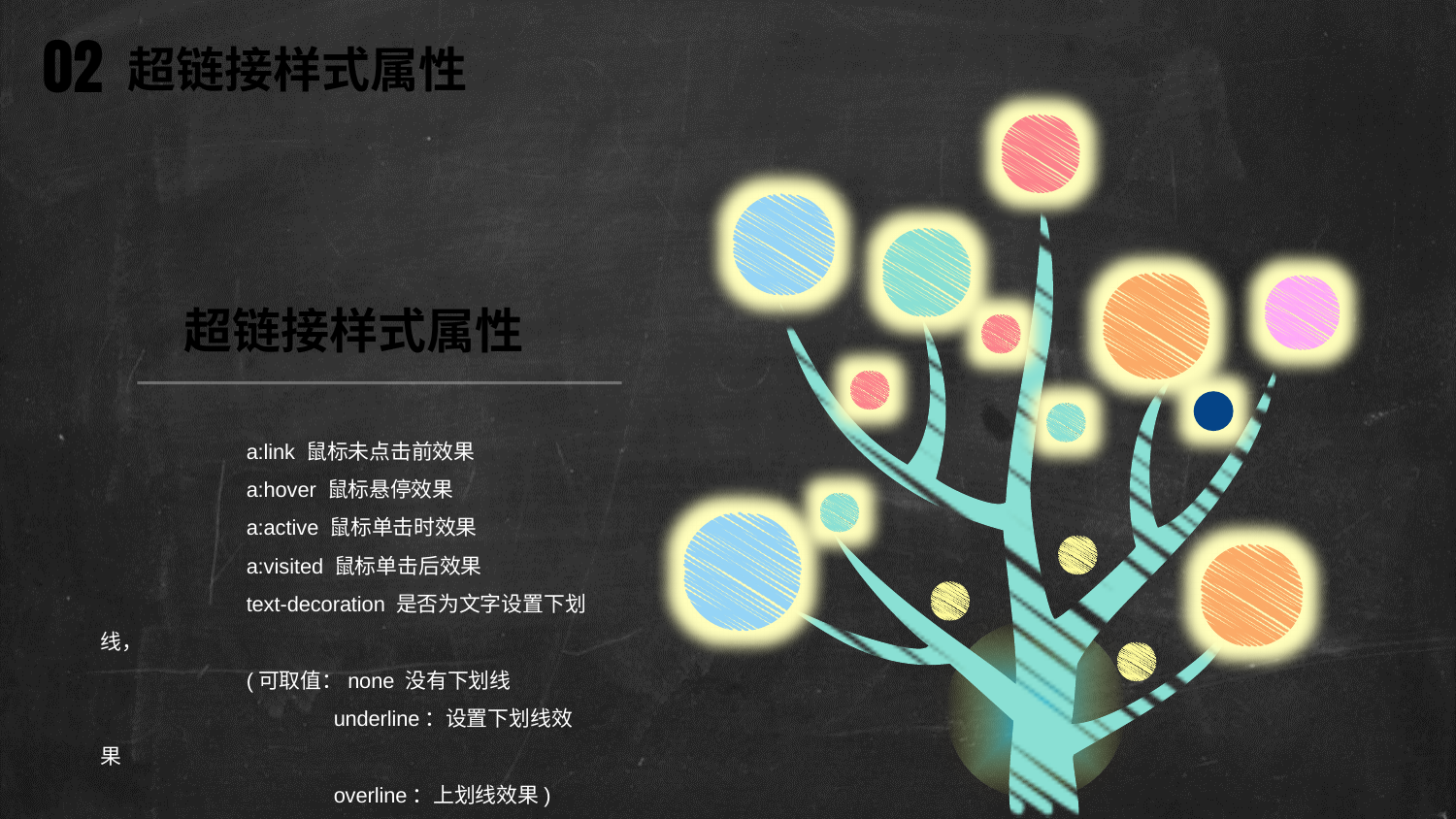

02
超链接样式属性

超链接样式属性
	a:link 鼠标未点击前效果
	a:hover 鼠标悬停效果
	a:active 鼠标单击时效果
	a:visited 鼠标单击后效果
	text-decoration 是否为文字设置下划线，
	(可取值：none 没有下划线
	               underline：设置下划线效果
 	               overline：上划线效果)